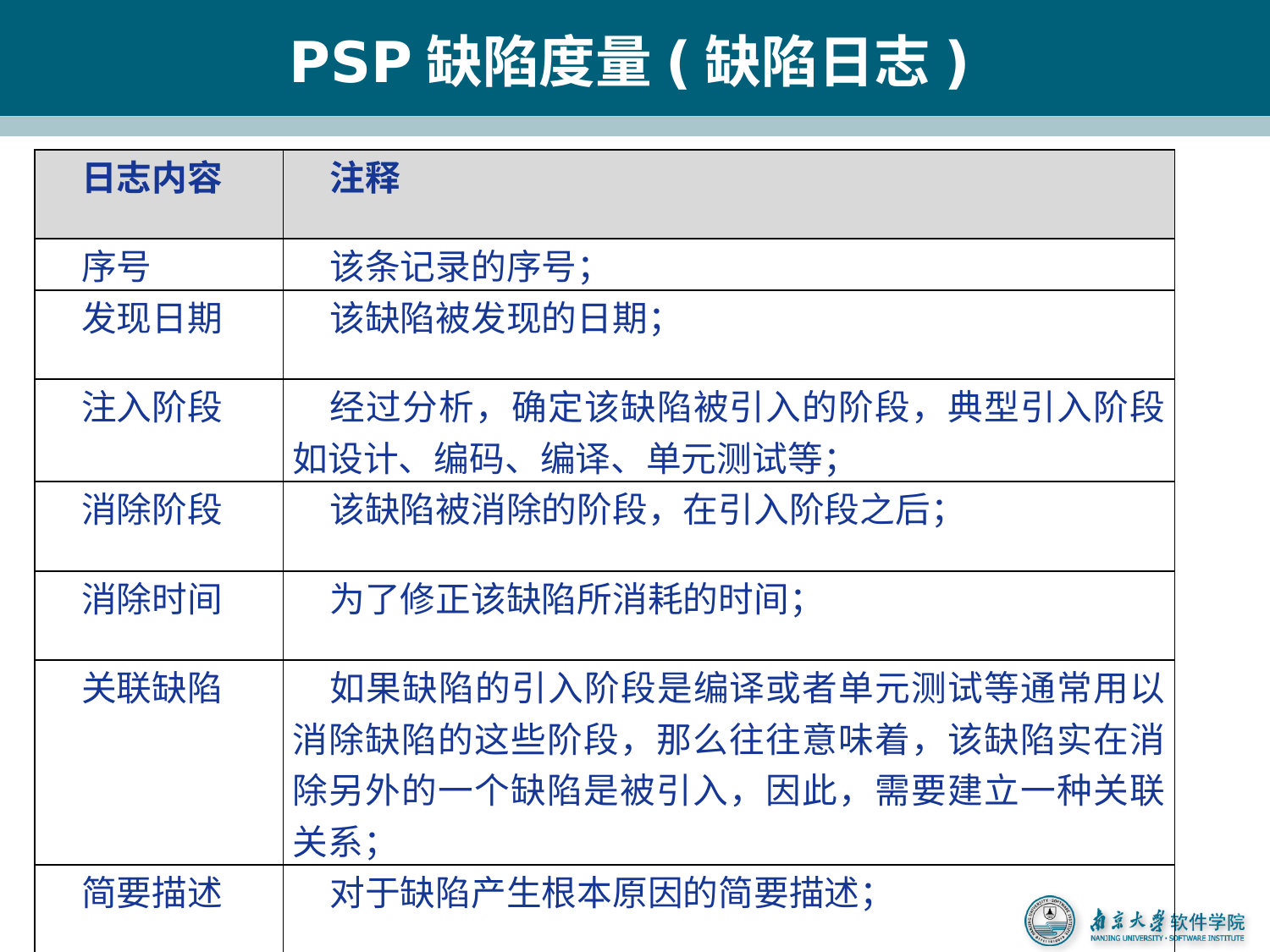

# PSP缺陷度量(缺陷日志)
| 日志内容 | 注释 |
| --- | --- |
| 序号 | 该条记录的序号； |
| 发现日期 | 该缺陷被发现的日期； |
| 注入阶段 | 经过分析，确定该缺陷被引入的阶段，典型引入阶段如设计、编码、编译、单元测试等； |
| 消除阶段 | 该缺陷被消除的阶段，在引入阶段之后； |
| 消除时间 | 为了修正该缺陷所消耗的时间； |
| 关联缺陷 | 如果缺陷的引入阶段是编译或者单元测试等通常用以消除缺陷的这些阶段，那么往往意味着，该缺陷实在消除另外的一个缺陷是被引入，因此，需要建立一种关联关系； |
| 简要描述 | 对于缺陷产生根本原因的简要描述； |